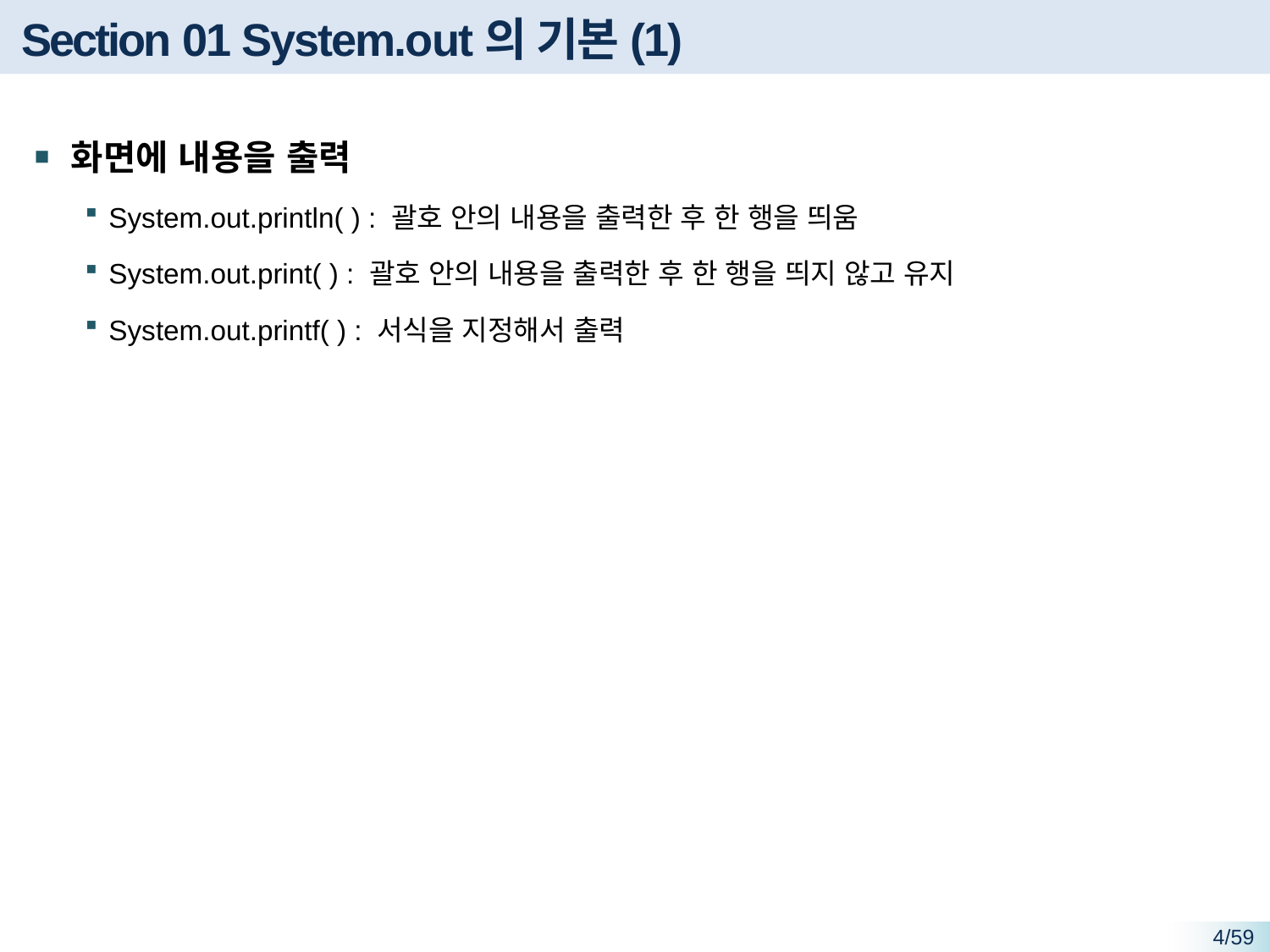

# Section 01 System.out의 기본(1)
화면에 내용을 출력
System.out.println( ) : 괄호 안의 내용을 출력한 후 한 행을 띄움
System.out.print( ) : 괄호 안의 내용을 출력한 후 한 행을 띄지 않고 유지
System.out.printf( ) : 서식을 지정해서 출력